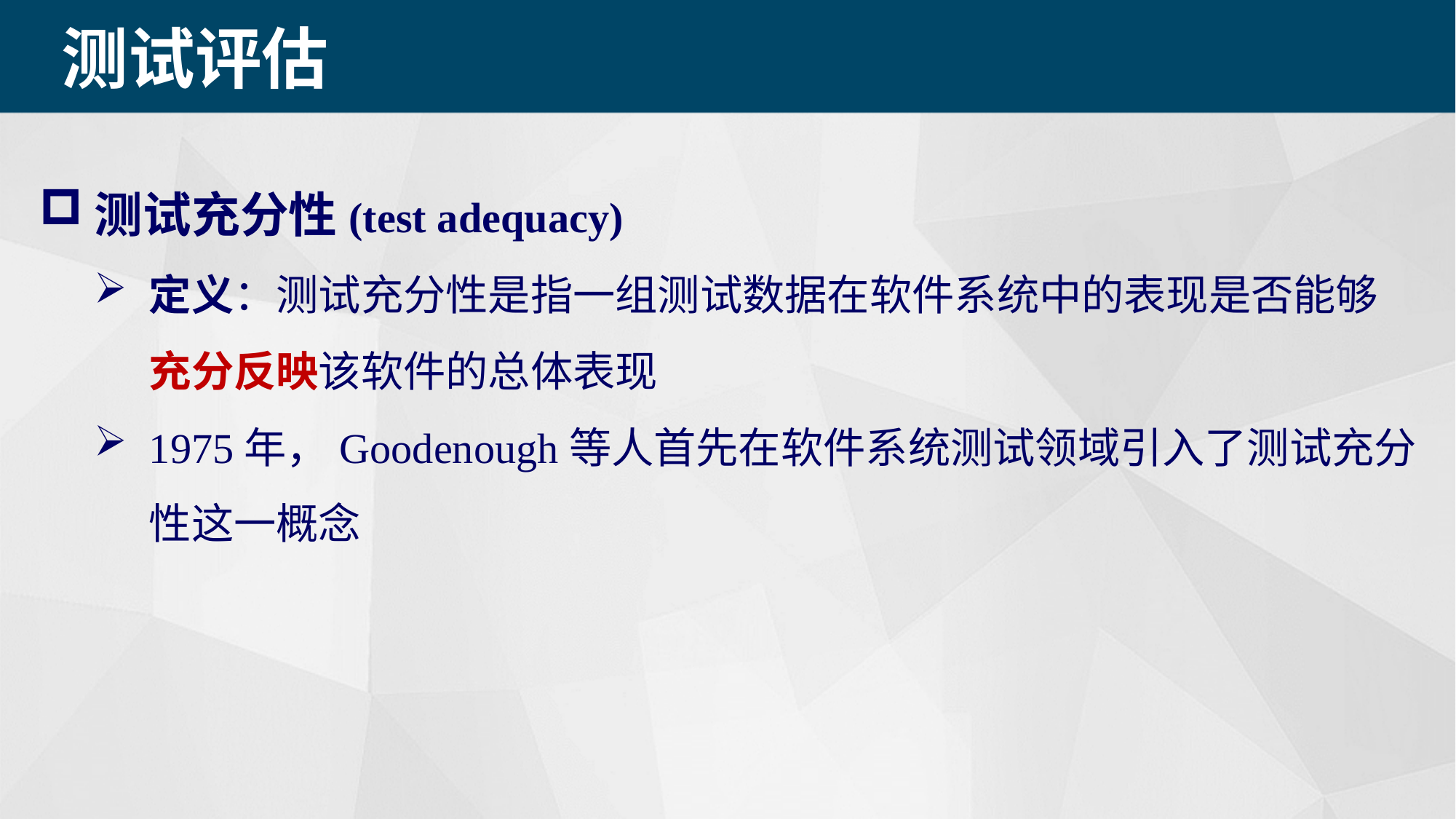

测试评估
测试充分性(test adequacy)
定义：测试充分性是指一组测试数据在软件系统中的表现是否能够充分反映该软件的总体表现
1975年，Goodenough等人首先在软件系统测试领域引入了测试充分性这一概念